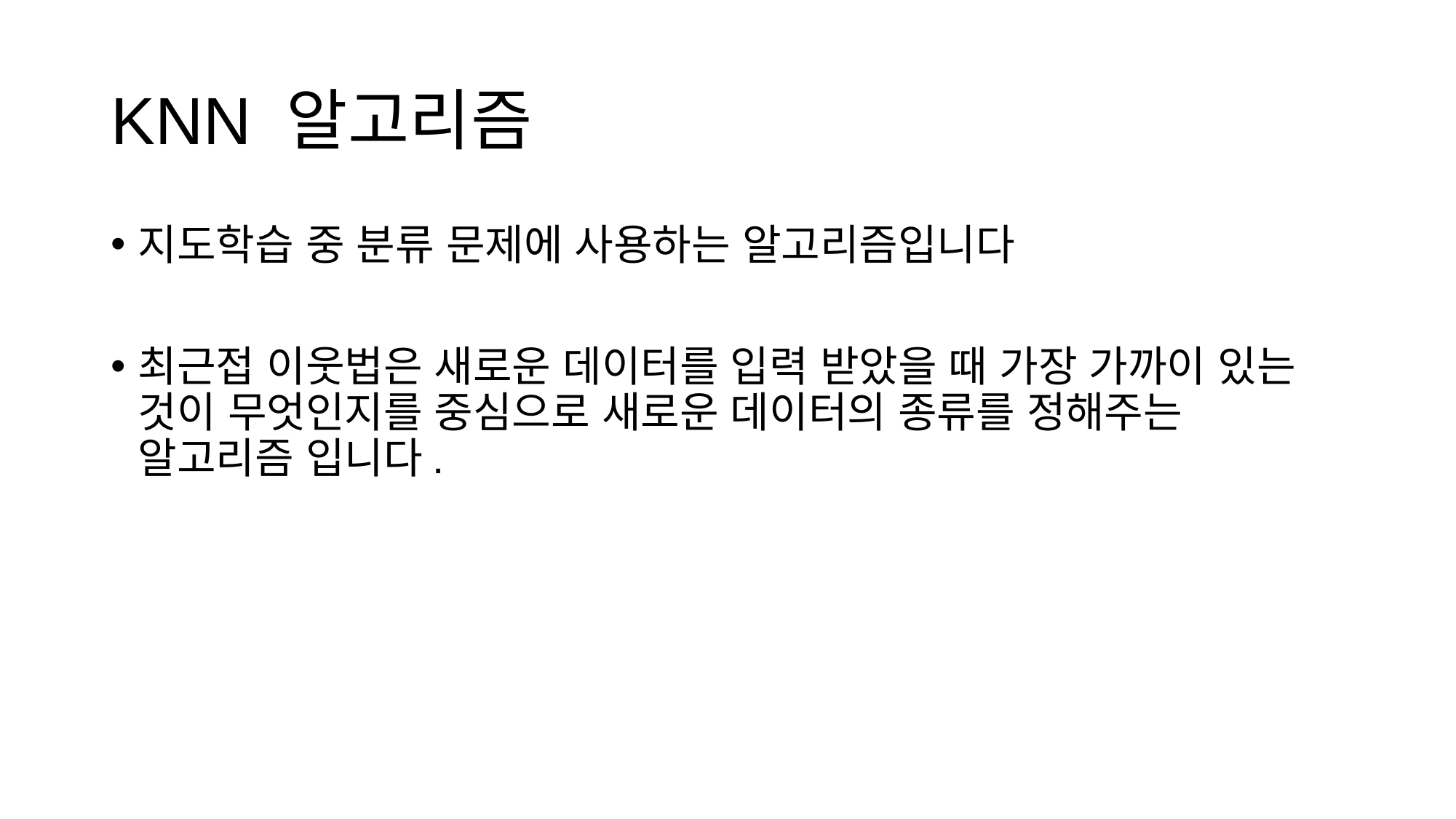

# KNN 알고리즘
지도학습 중 분류 문제에 사용하는 알고리즘입니다

최근접 이웃법은 새로운 데이터를 입력 받았을 때 가장 가까이 있는 것이 무엇인지를 중심으로 새로운 데이터의 종류를 정해주는 알고리즘 입니다.